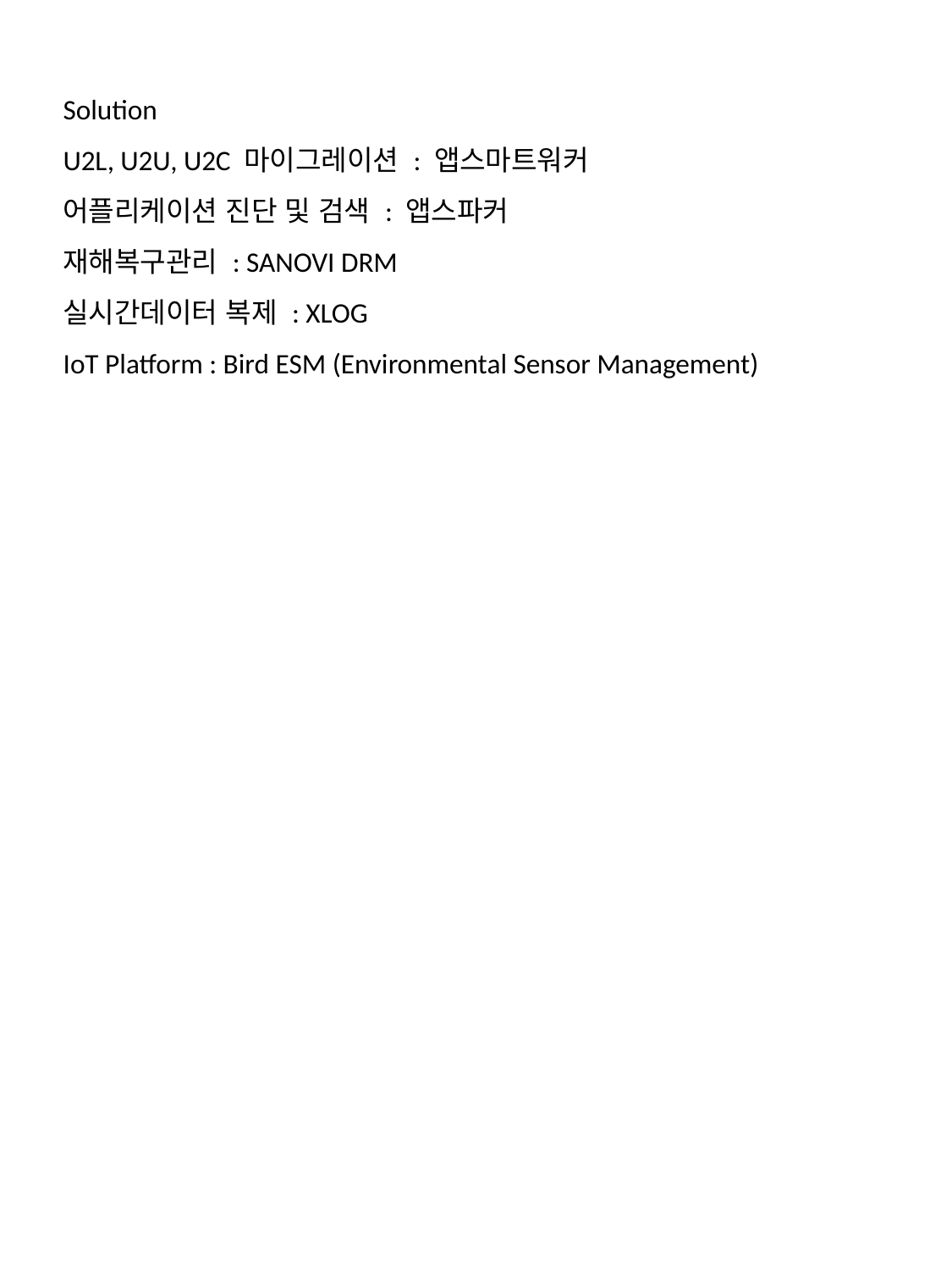

Solution
U2L, U2U, U2C 마이그레이션 : 앱스마트워커
어플리케이션 진단 및 검색 : 앱스파커
재해복구관리 : SANOVI DRM
실시간데이터 복제 : XLOG
IoT Platform : Bird ESM (Environmental Sensor Management)